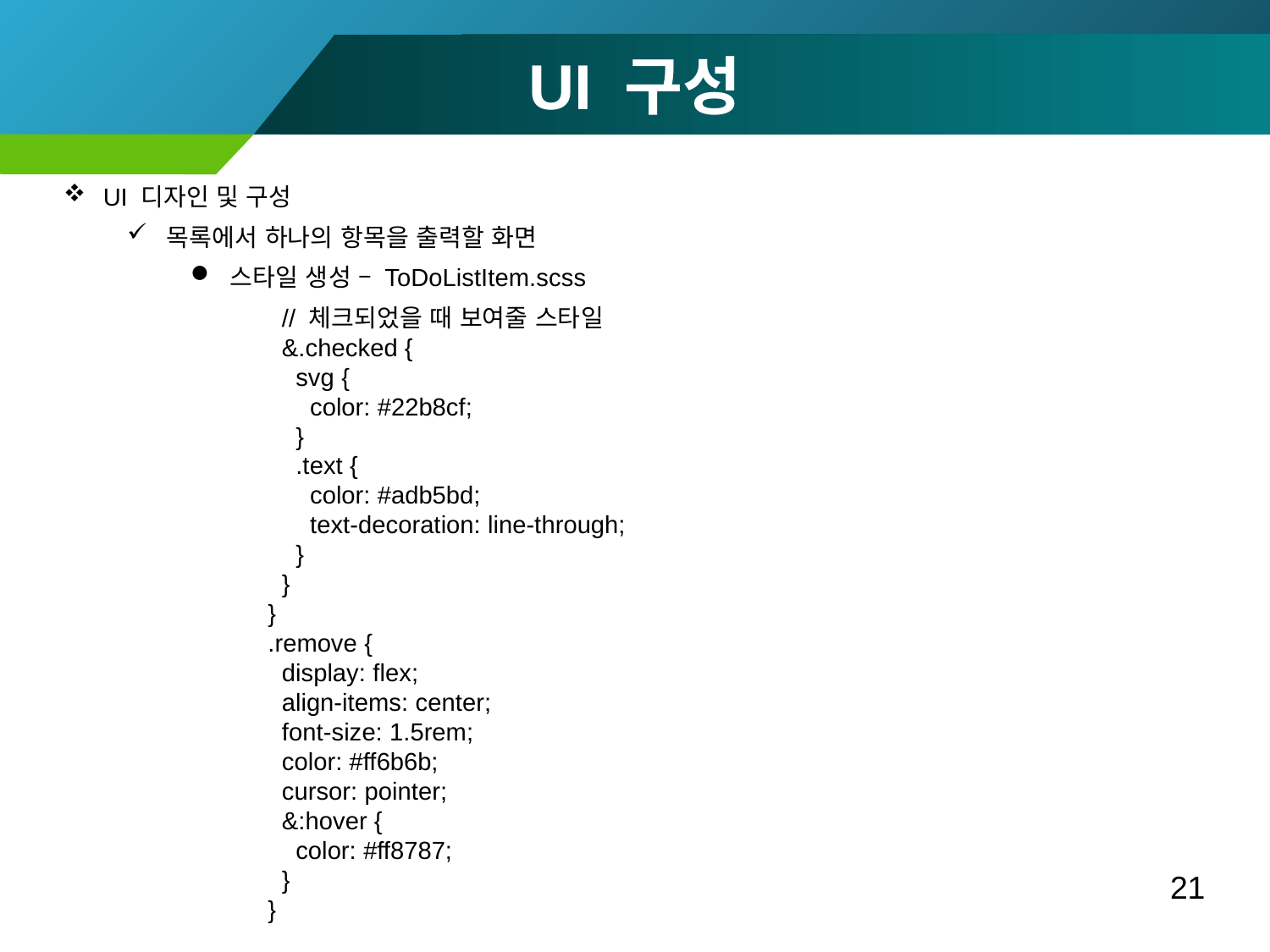

UI 구성
UI 디자인 및 구성
목록에서 하나의 항목을 출력할 화면
스타일 생성 – ToDoListItem.scss
    // 체크되었을 때 보여줄 스타일
    &.checked {
      svg {
        color: #22b8cf;
      }
      .text {
        color: #adb5bd;
        text-decoration: line-through;
      }
    }
  }
  .remove {
    display: flex;
    align-items: center;
    font-size: 1.5rem;
    color: #ff6b6b;
    cursor: pointer;
    &:hover {
      color: #ff8787;
    }
  }
21